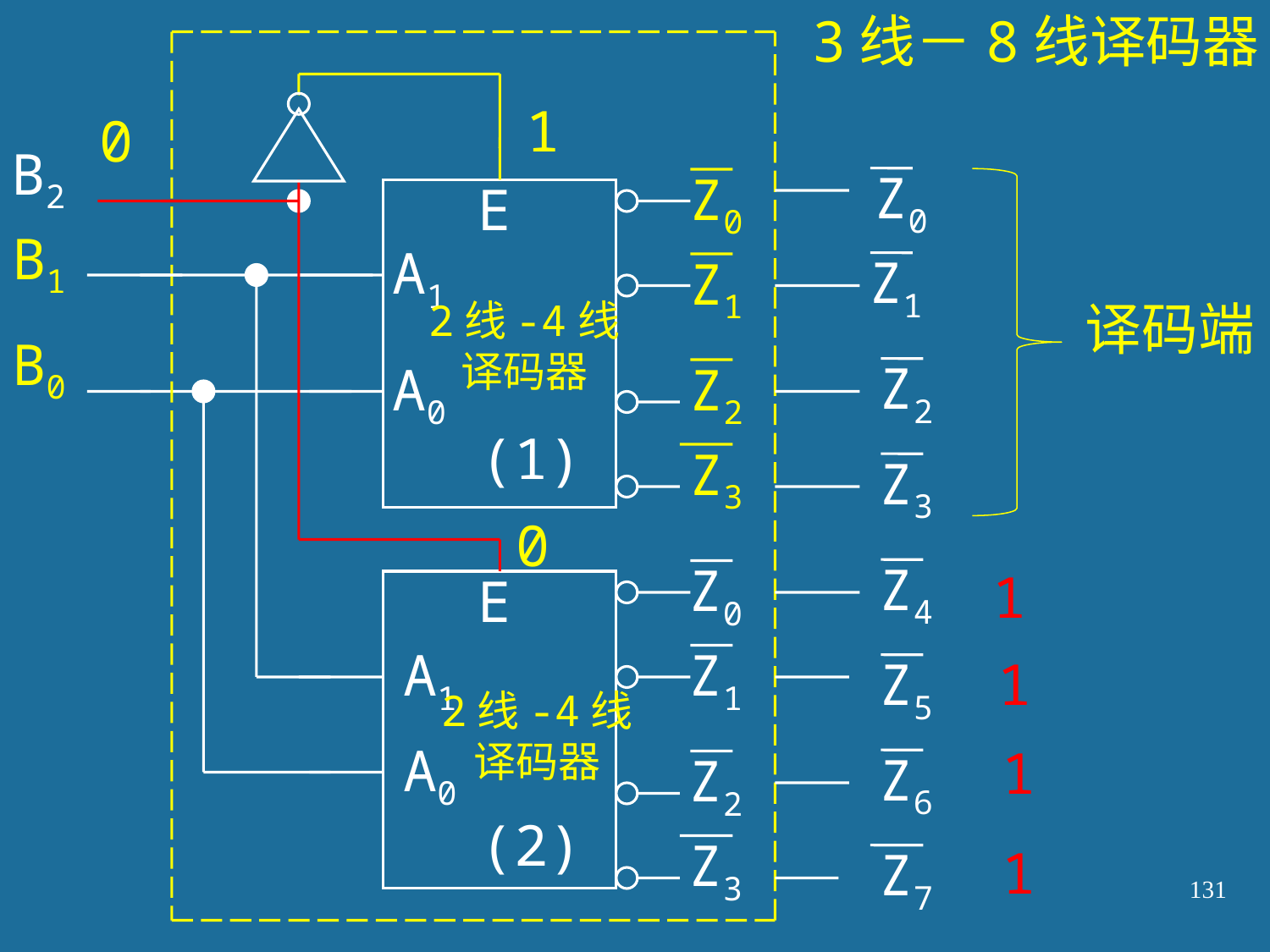

3线－8线译码器

1
0
B2
Z0

译码端
Z2

Z3

Z1
Z0
E

0

B1
A1
Z1

2线-4线
译码器
B0
A0
Z2

(1)
Z3

Z4
1
1
1
1

Z5

Z6

Z7

Z0
E

A1
Z1

2线-4线
译码器
A0
Z2

(2)
Z3

131